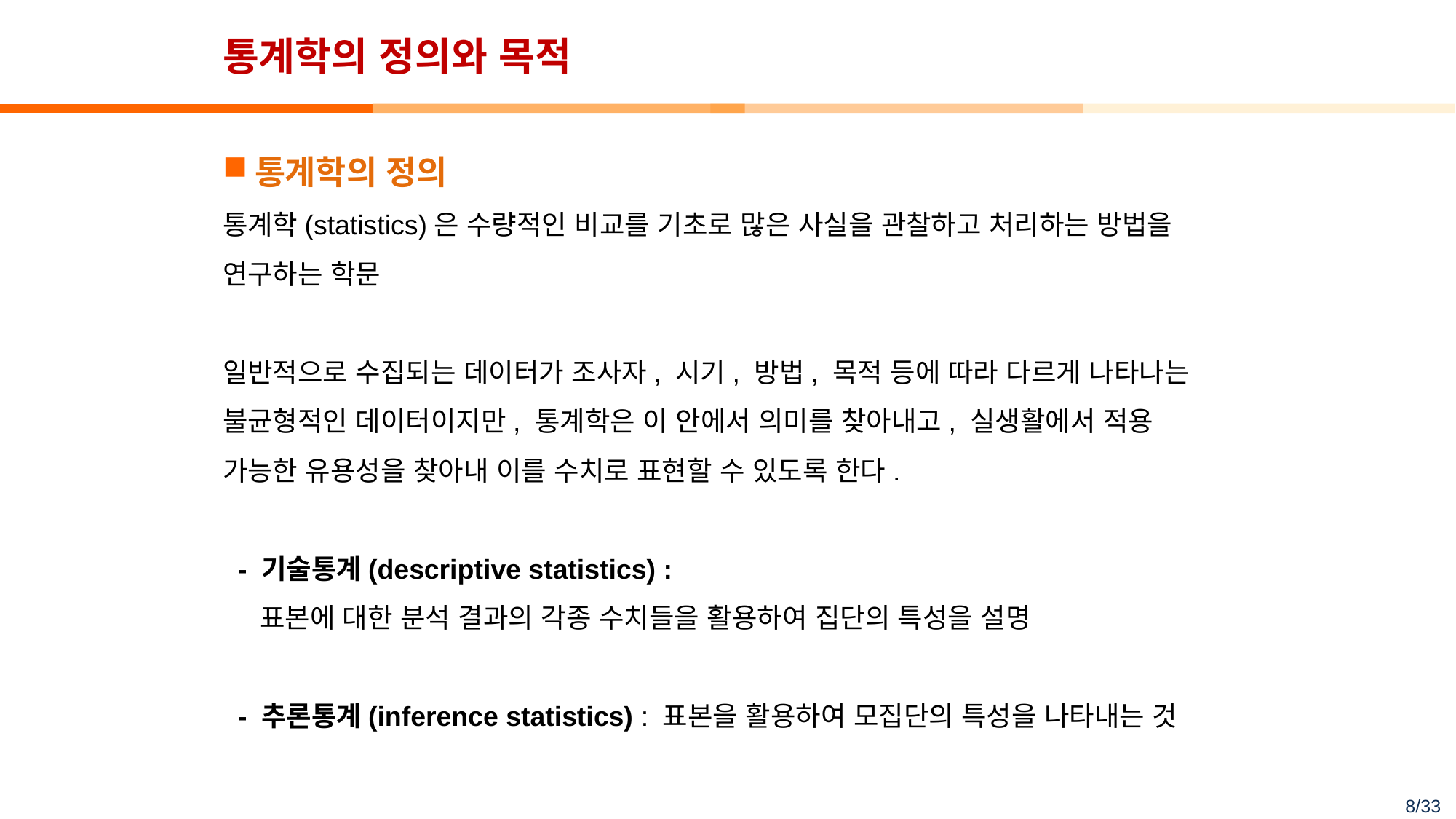

# 통계학의 정의와 목적
통계학의 정의
통계학(statistics)은 수량적인 비교를 기초로 많은 사실을 관찰하고 처리하는 방법을 연구하는 학문

일반적으로 수집되는 데이터가 조사자, 시기, 방법, 목적 등에 따라 다르게 나타나는 불균형적인 데이터이지만, 통계학은 이 안에서 의미를 찾아내고, 실생활에서 적용 가능한 유용성을 찾아내 이를 수치로 표현할 수 있도록 한다.

  - 기술통계(descriptive statistics) :
    표본에 대한 분석 결과의 각종 수치들을 활용하여 집단의 특성을 설명

  - 추론통계(inference statistics) : 표본을 활용하여 모집단의 특성을 나타내는 것